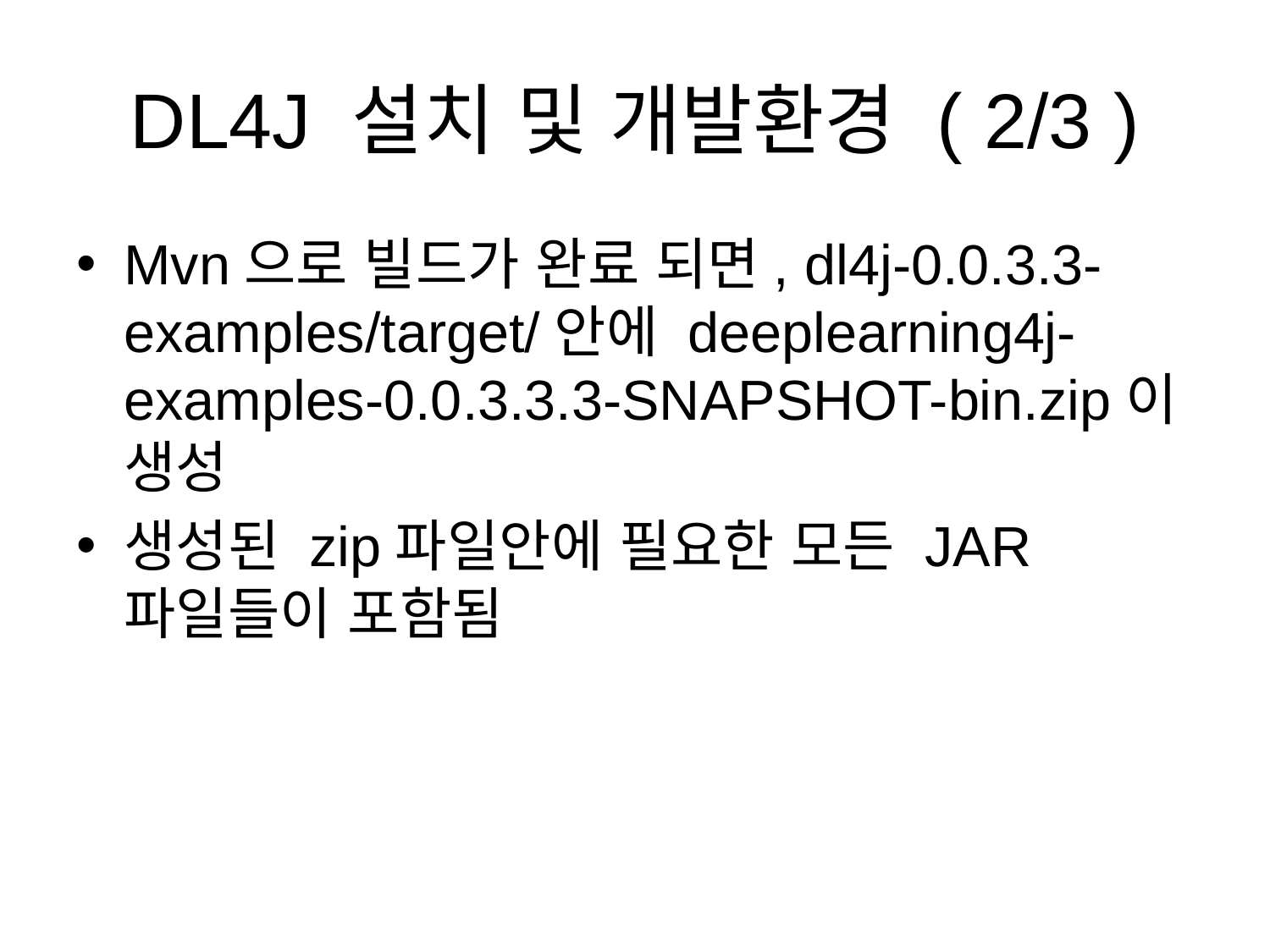

# DL4J 설치 및 개발환경 ( 2/3 )
Mvn으로 빌드가 완료 되면, dl4j-0.0.3.3-examples/target/안에 deeplearning4j-examples-0.0.3.3.3-SNAPSHOT-bin.zip이 생성
생성된 zip파일안에 필요한 모든 JAR파일들이 포함됨